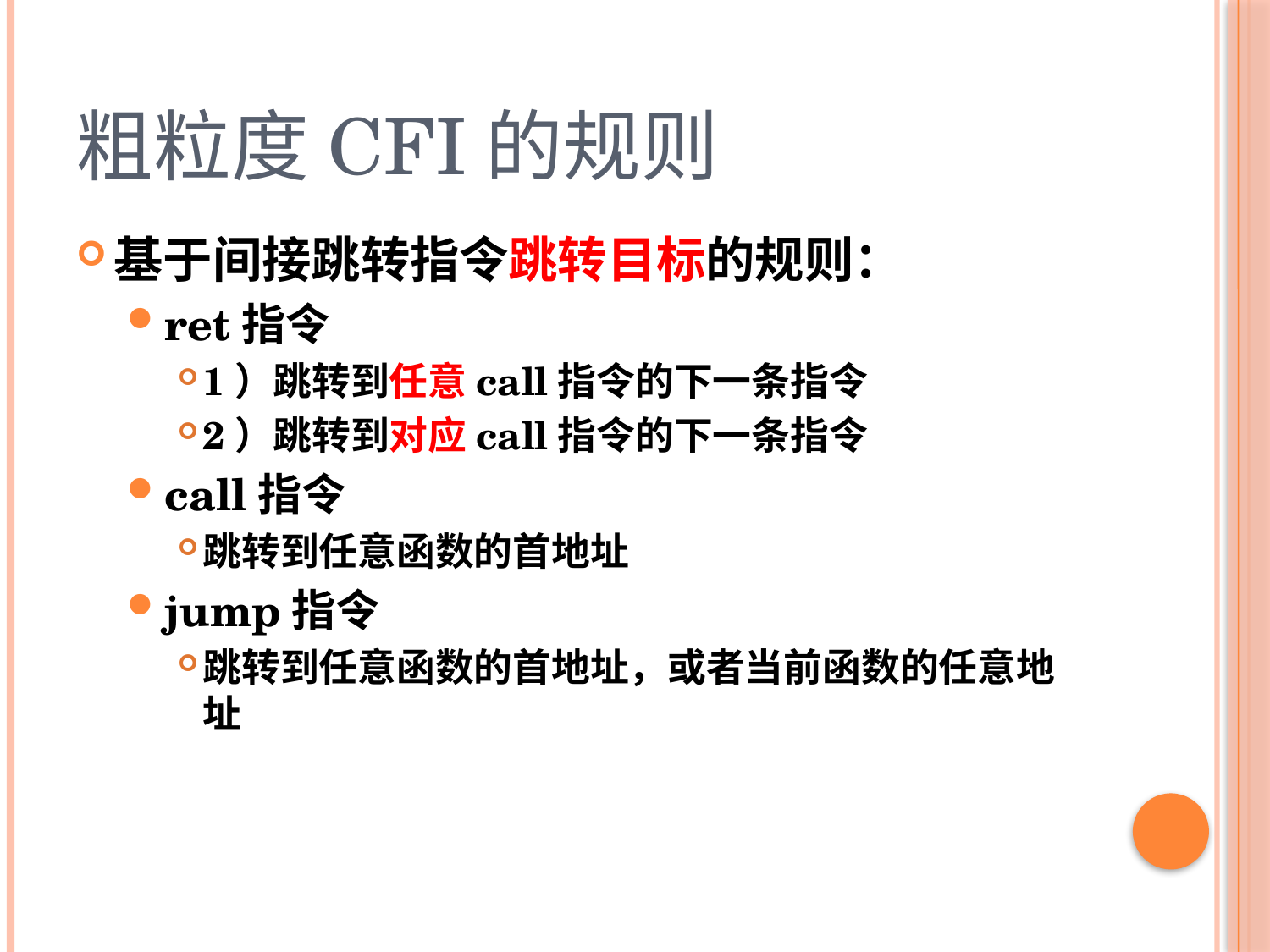

# 粗粒度CFI的规则
基于间接跳转指令跳转目标的规则：
ret指令
1）跳转到任意call指令的下一条指令
2）跳转到对应call指令的下一条指令
call指令
跳转到任意函数的首地址
jump指令
跳转到任意函数的首地址，或者当前函数的任意地址